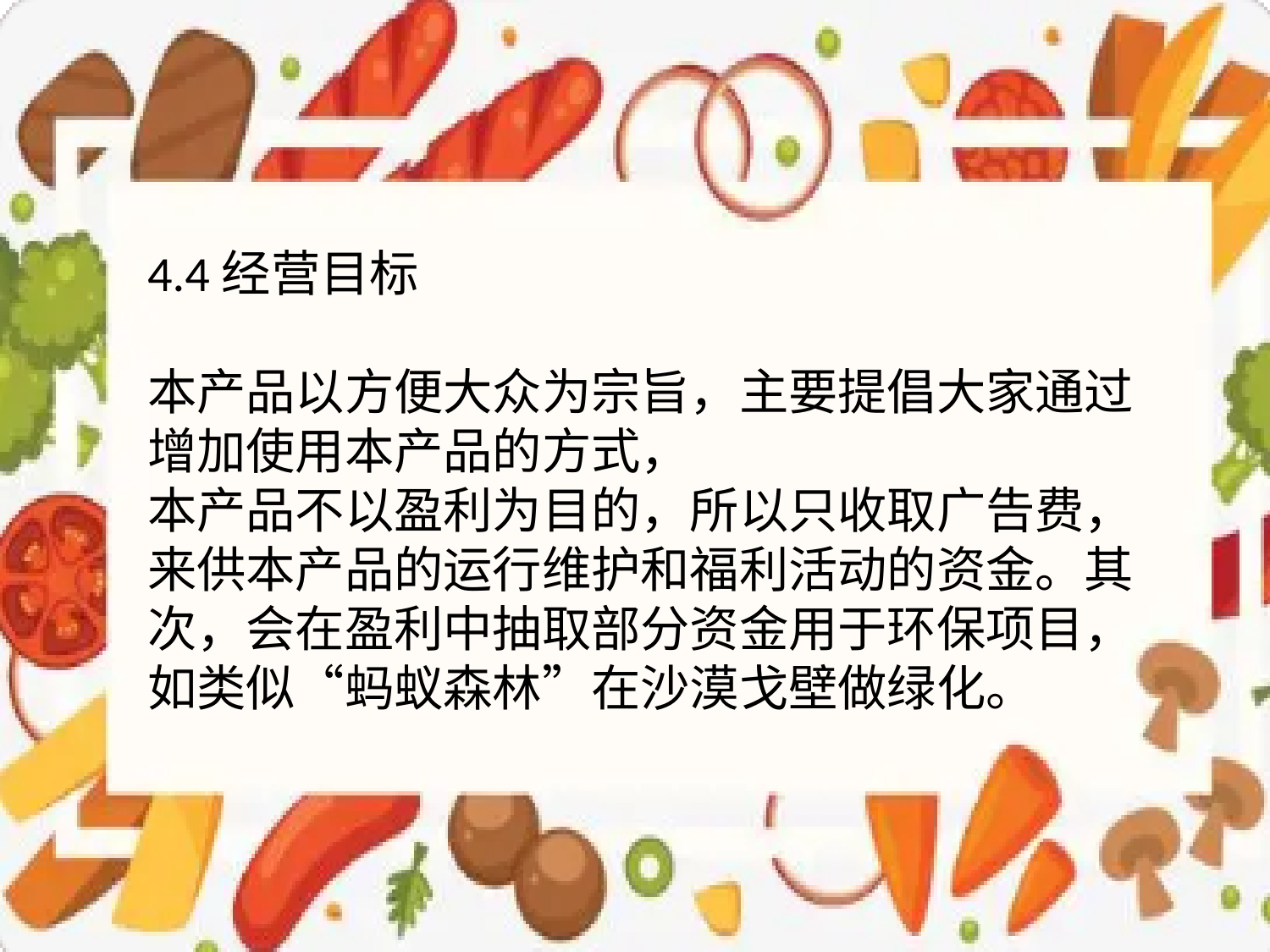

4.4经营目标

本产品以方便大众为宗旨，主要提倡大家通过增加使用本产品的方式，
本产品不以盈利为目的，所以只收取广告费，来供本产品的运行维护和福利活动的资金。其次，会在盈利中抽取部分资金用于环保项目，如类似“蚂蚁森林”在沙漠戈壁做绿化。